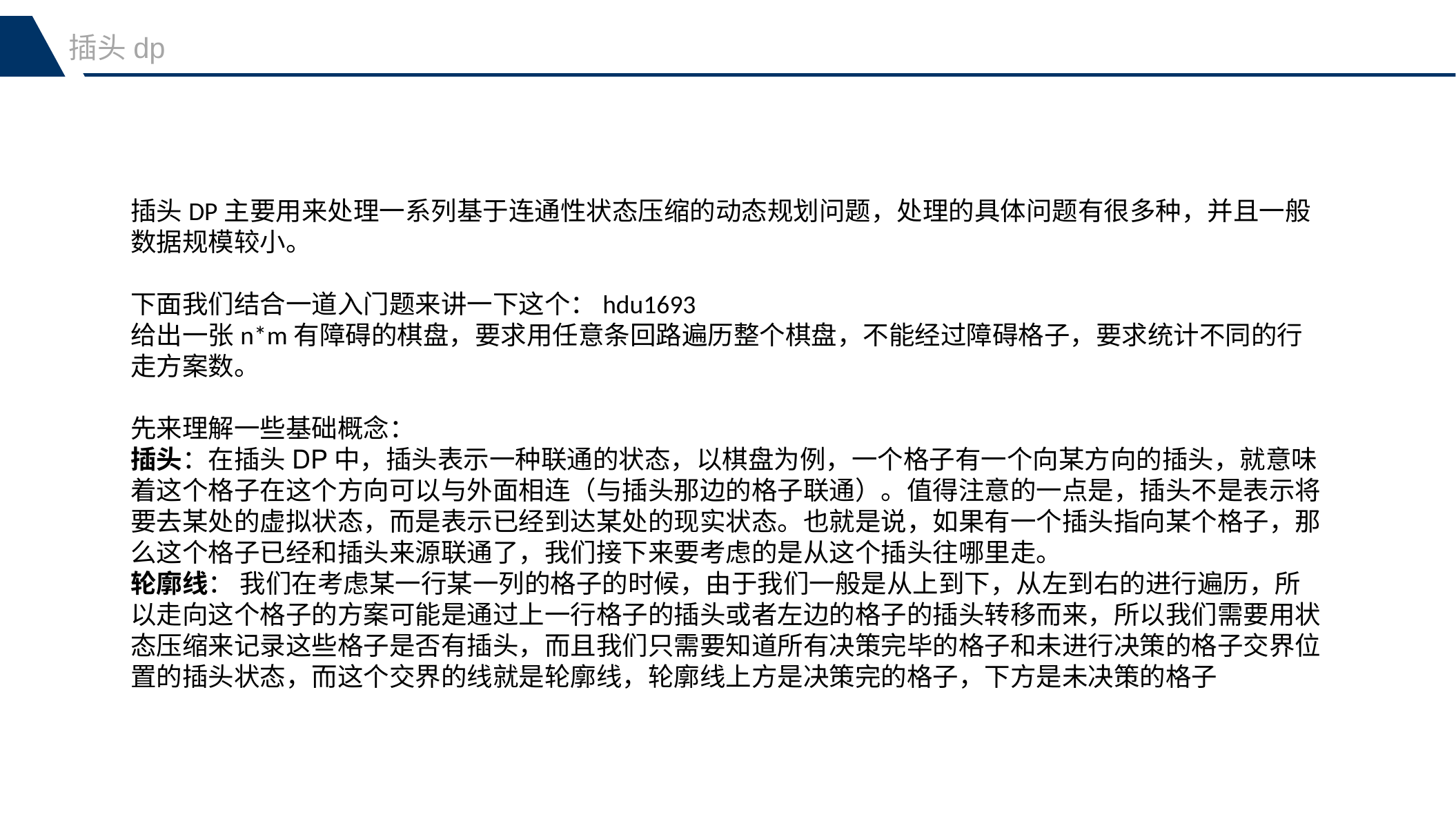

插头dp

插头DP主要用来处理一系列基于连通性状态压缩的动态规划问题，处理的具体问题有很多种，并且一般数据规模较小。

下面我们结合一道入门题来讲一下这个：hdu1693
给出一张n*m有障碍的棋盘，要求用任意条回路遍历整个棋盘，不能经过障碍格子，要求统计不同的行走方案数。

先来理解一些基础概念：
插头：在插头DP中，插头表示一种联通的状态，以棋盘为例，一个格子有一个向某方向的插头，就意味着这个格子在这个方向可以与外面相连（与插头那边的格子联通）。值得注意的一点是，插头不是表示将要去某处的虚拟状态，而是表示已经到达某处的现实状态。也就是说，如果有一个插头指向某个格子，那么这个格子已经和插头来源联通了，我们接下来要考虑的是从这个插头往哪里走。
轮廓线： 我们在考虑某一行某一列的格子的时候，由于我们一般是从上到下，从左到右的进行遍历，所以走向这个格子的方案可能是通过上一行格子的插头或者左边的格子的插头转移而来，所以我们需要用状态压缩来记录这些格子是否有插头，而且我们只需要知道所有决策完毕的格子和未进行决策的格子交界位置的插头状态，而这个交界的线就是轮廓线，轮廓线上方是决策完的格子，下方是未决策的格子